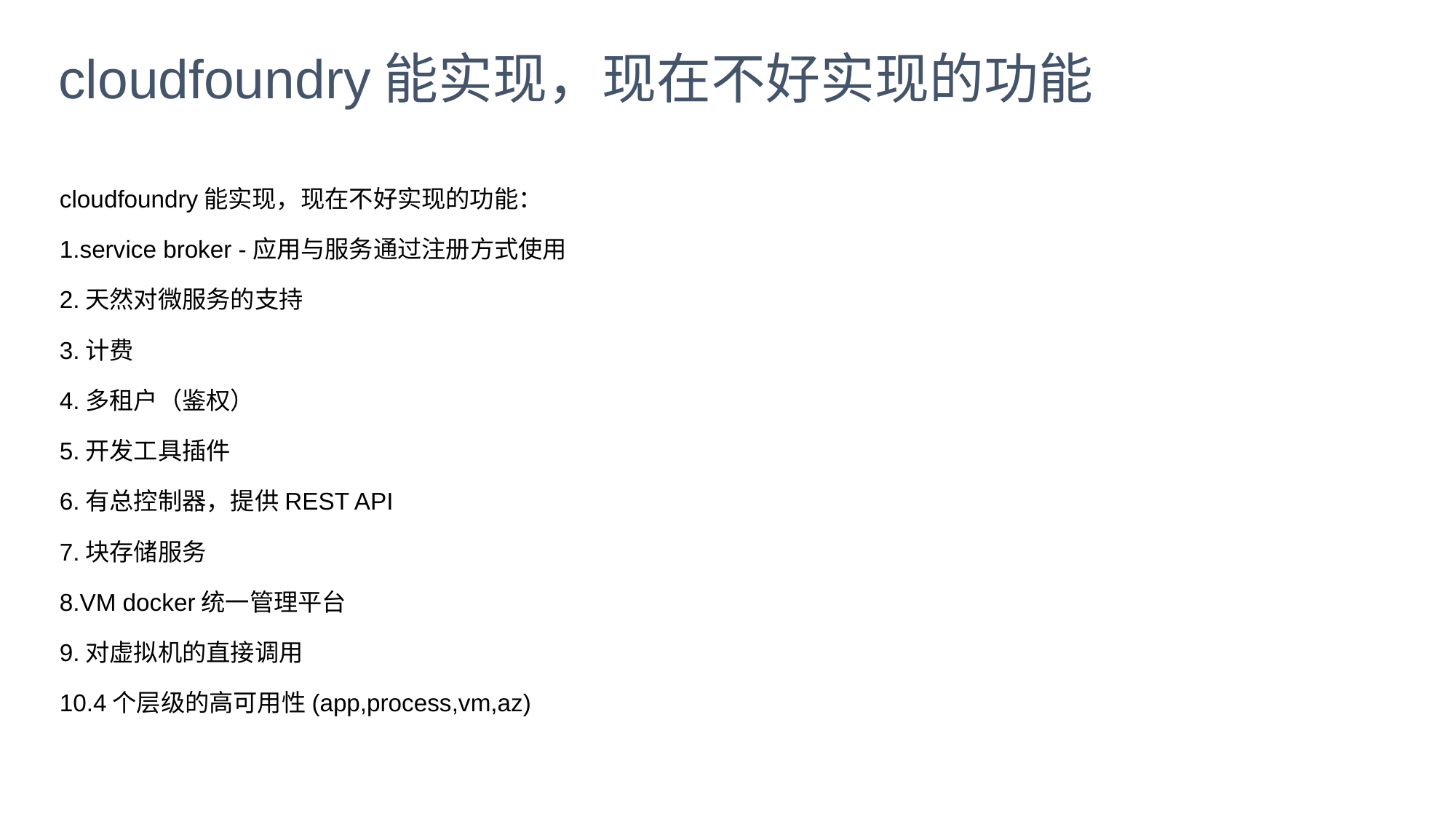

# cloudfoundry能实现，现在不好实现的功能
cloudfoundry能实现，现在不好实现的功能：
1.service broker -应用与服务通过注册方式使用
2.天然对微服务的支持
3.计费
4.多租户（鉴权）
5.开发工具插件
6.有总控制器，提供REST API
7.块存储服务
8.VM docker统一管理平台
9.对虚拟机的直接调用
10.4个层级的高可用性(app,process,vm,az)